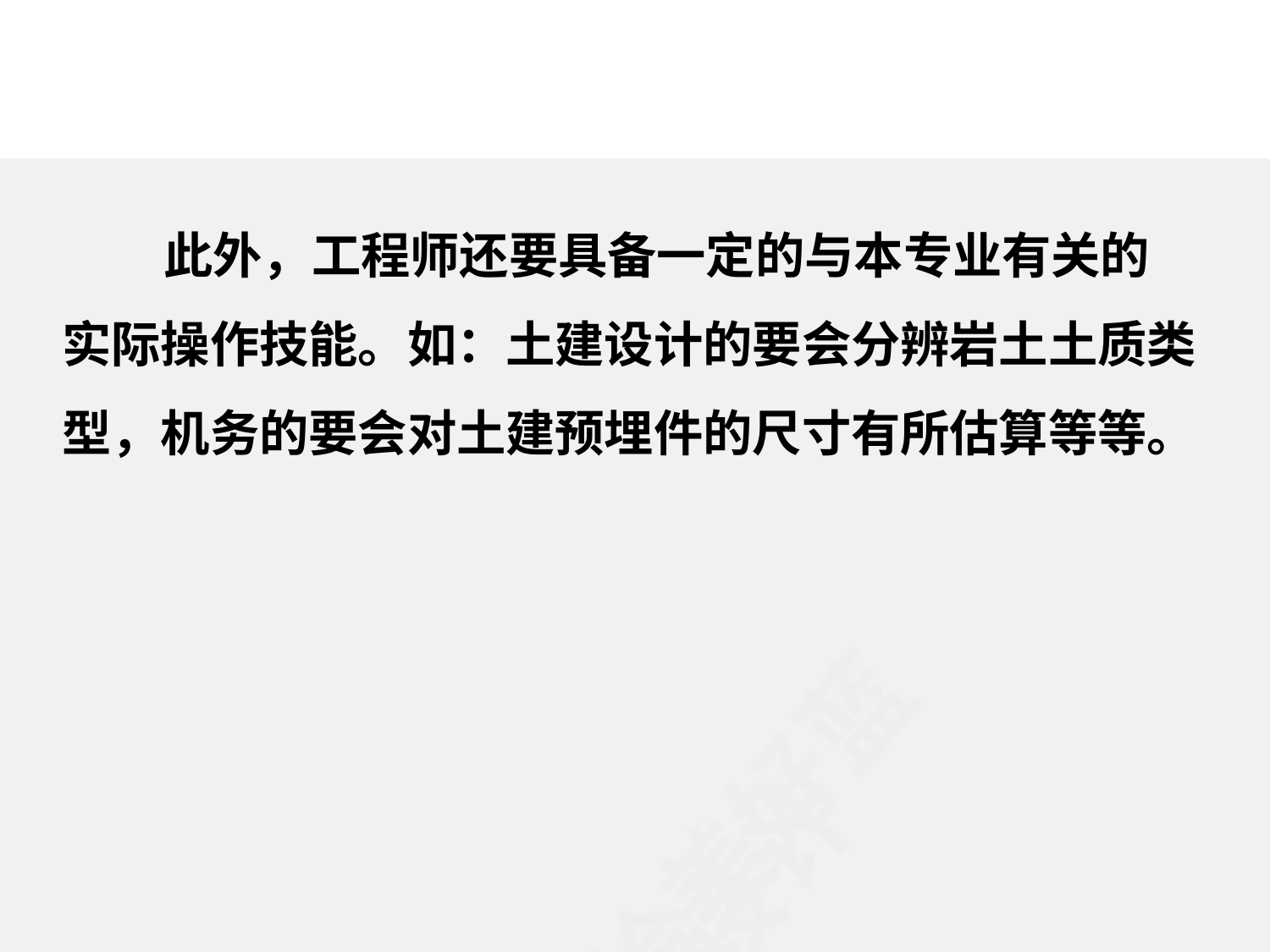

此外，工程师还要具备一定的与本专业有关的实际操作技能。如：土建设计的要会分辨岩土土质类型，机务的要会对土建预埋件的尺寸有所估算等等。